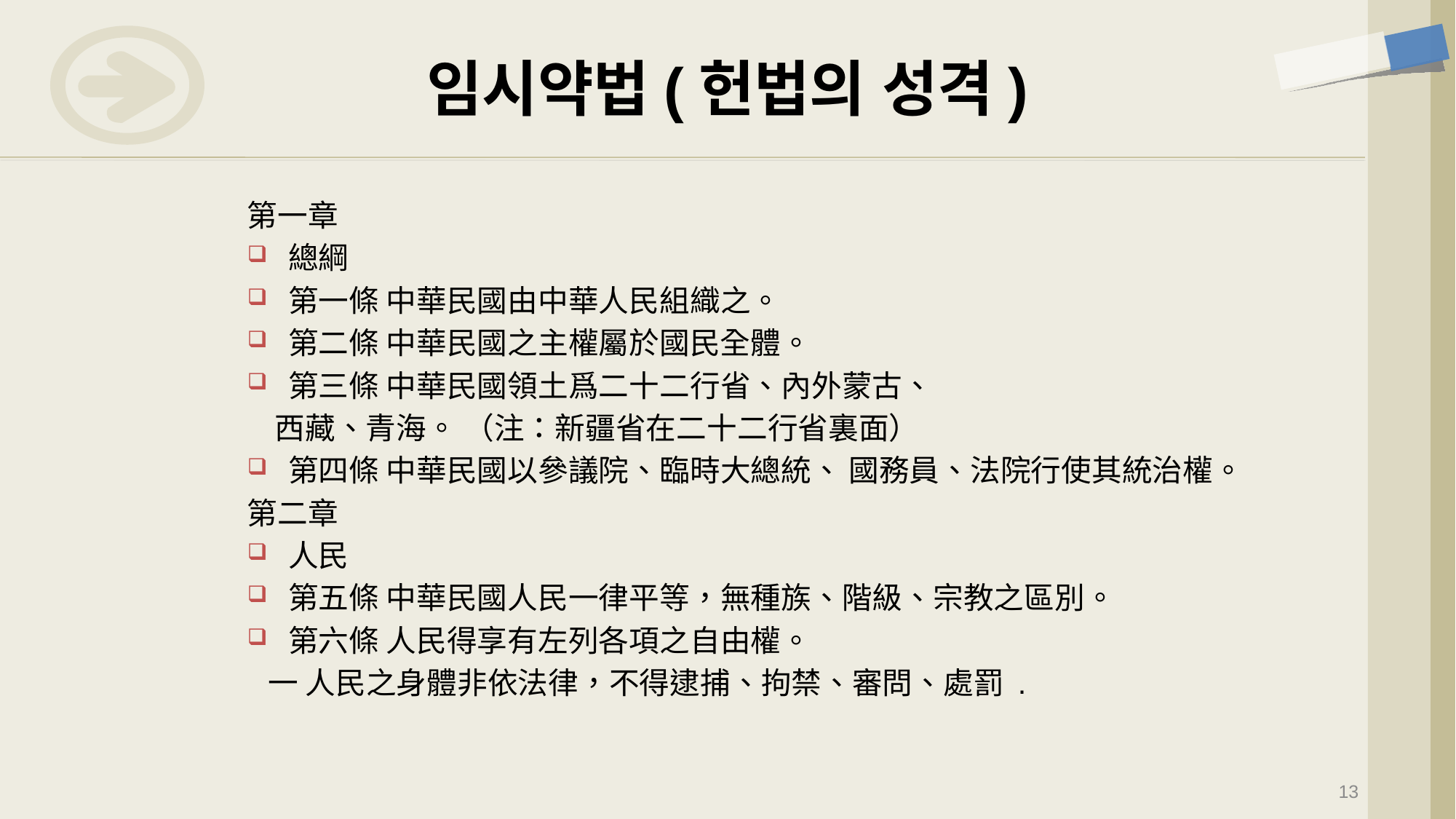

# 임시약법(헌법의 성격)
第一章
總綱
第一條 中華民國由中華人民組織之。
第二條 中華民國之主權屬於國民全體。
第三條 中華民國領土爲二十二行省、內外蒙古、
   西藏、青海。 （注：新疆省在二十二行省裏面）
第四條 中華民國以參議院、臨時大總統、 國務員、法院行使其統治權。
第二章
人民
第五條 中華民國人民一律平等，無種族、階級、宗教之區別。
第六條 人民得享有左列各項之自由權。
  一 人民之身體非依法律，不得逮捕、拘禁、審問、處罰 .

13